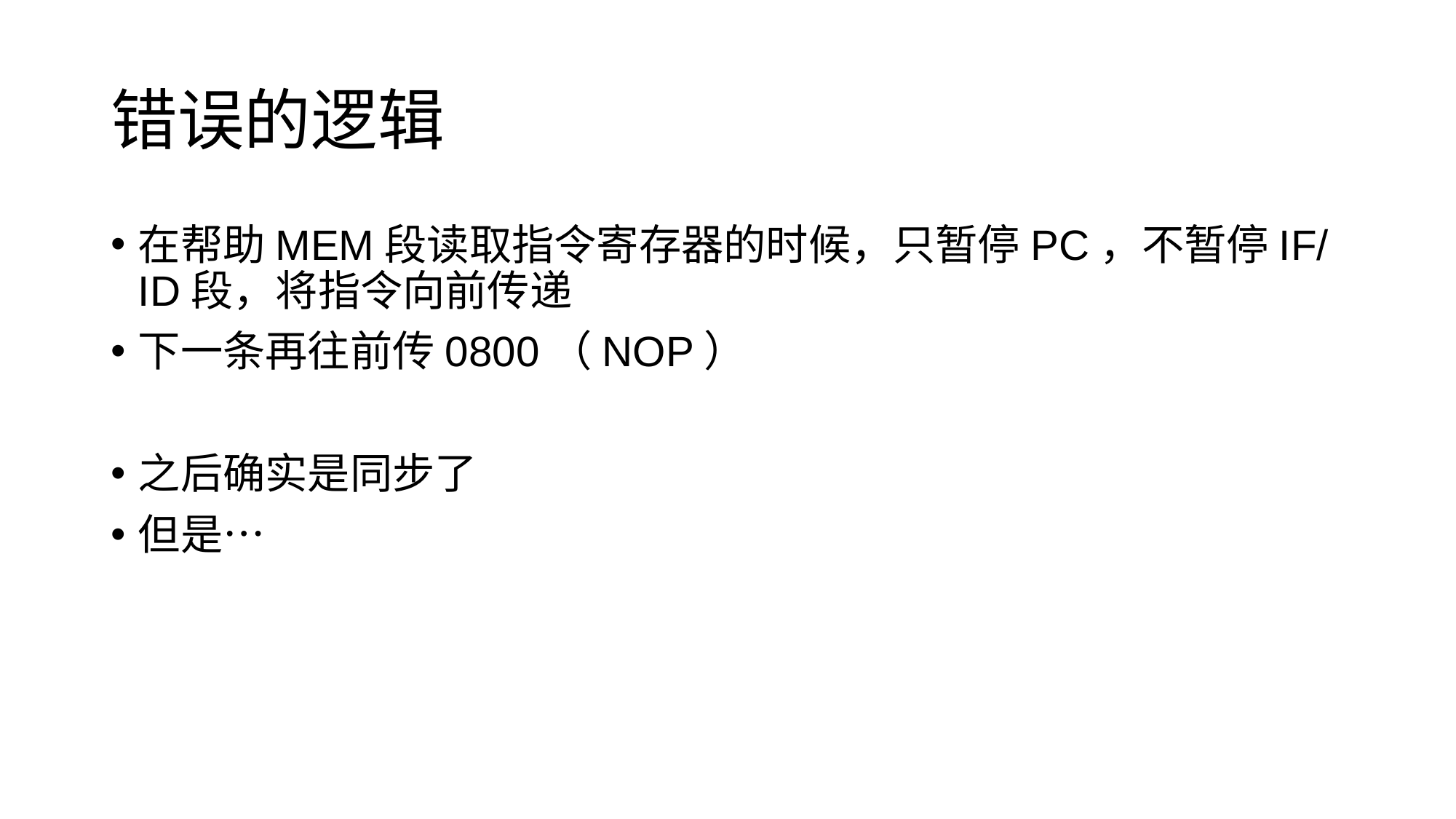

# 错误的逻辑
在帮助MEM段读取指令寄存器的时候，只暂停PC，不暂停IF/ID段，将指令向前传递
下一条再往前传0800（NOP）

之后确实是同步了
但是…